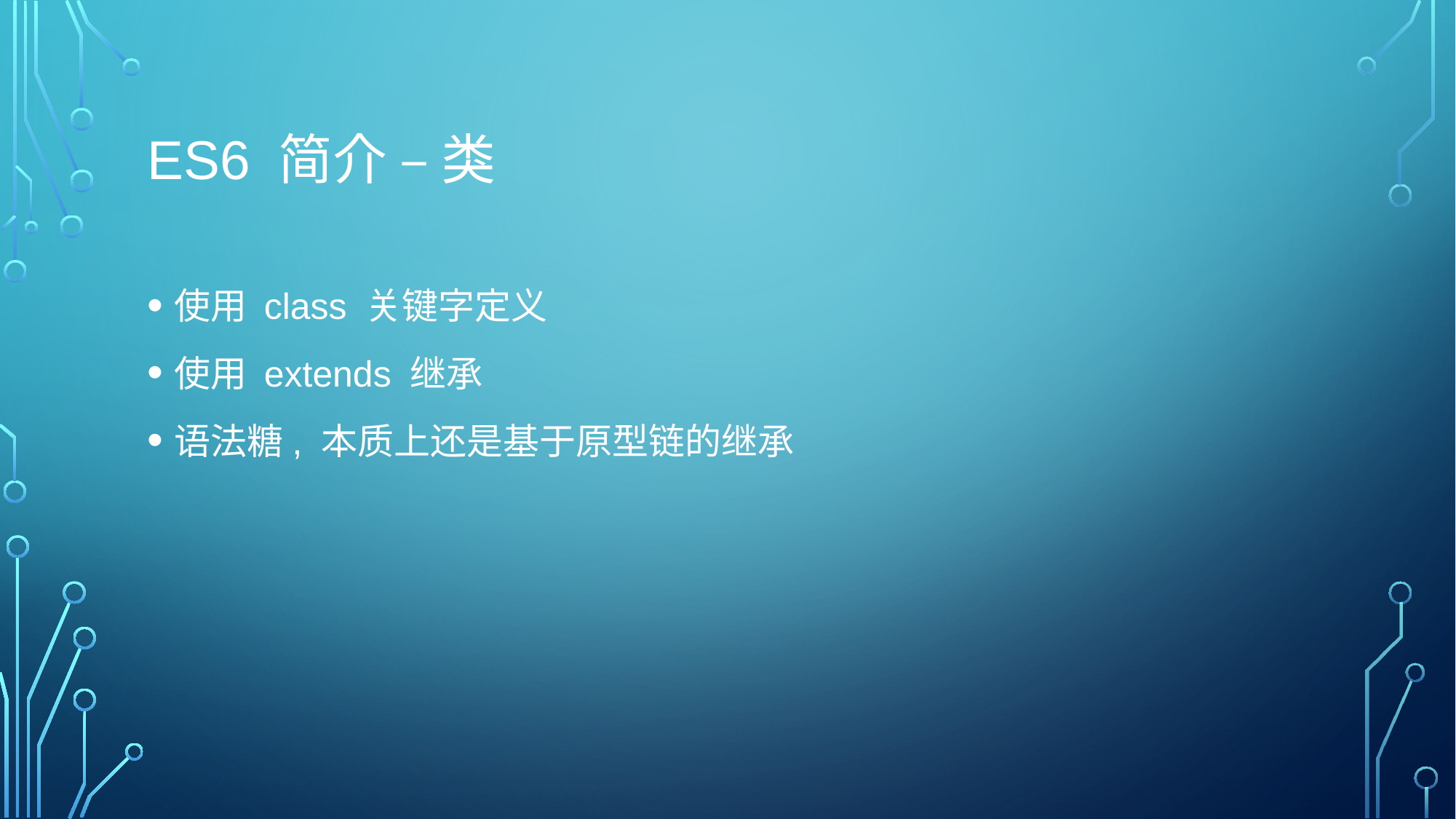

# ES6 简介 – 类
使用 class 关键字定义
使用 extends 继承
语法糖, 本质上还是基于原型链的继承